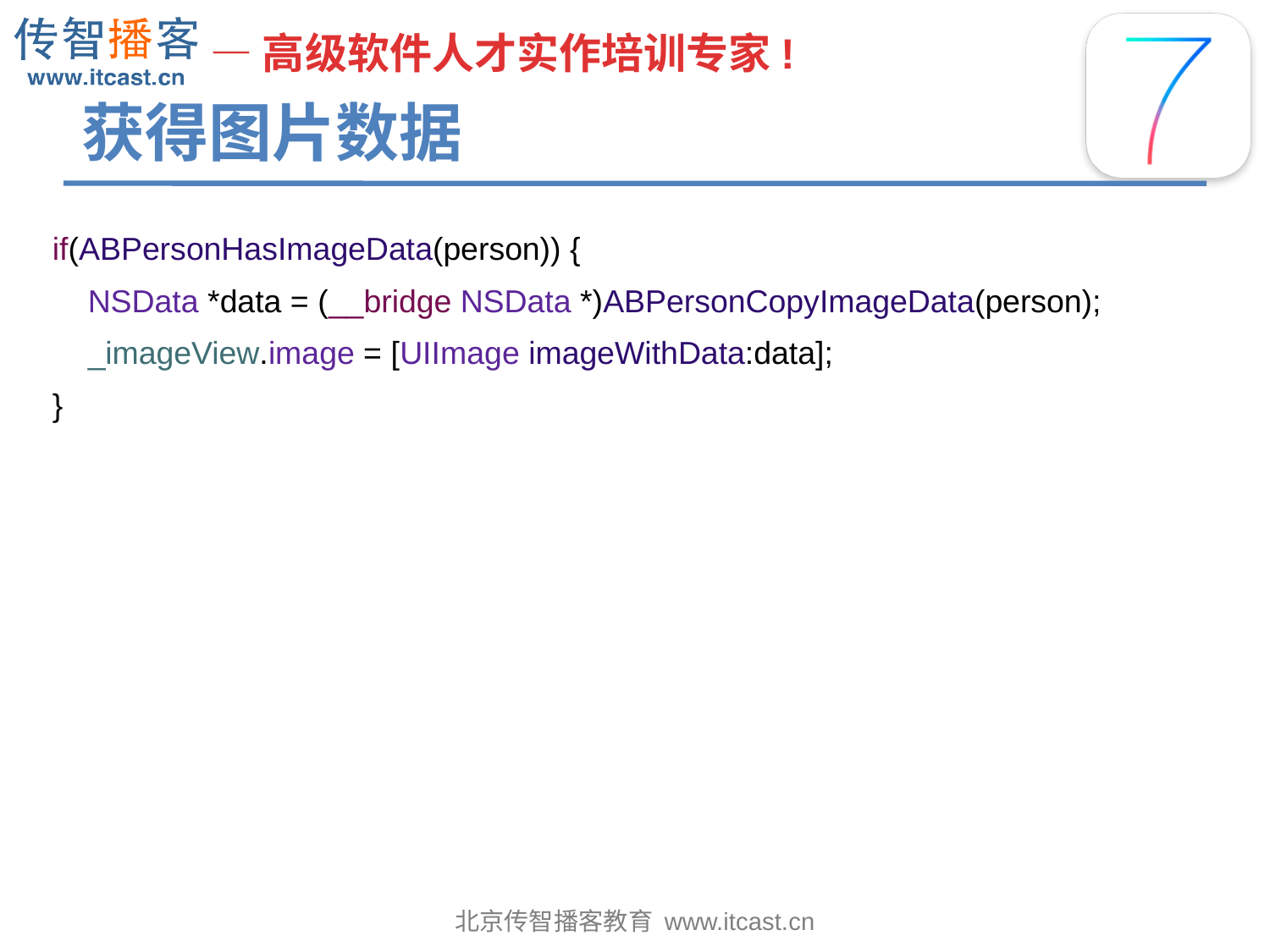

# 获得图片数据
if(ABPersonHasImageData(person)) {
    NSData *data = (__bridge NSData *)ABPersonCopyImageData(person);
    _imageView.image = [UIImage imageWithData:data];
}